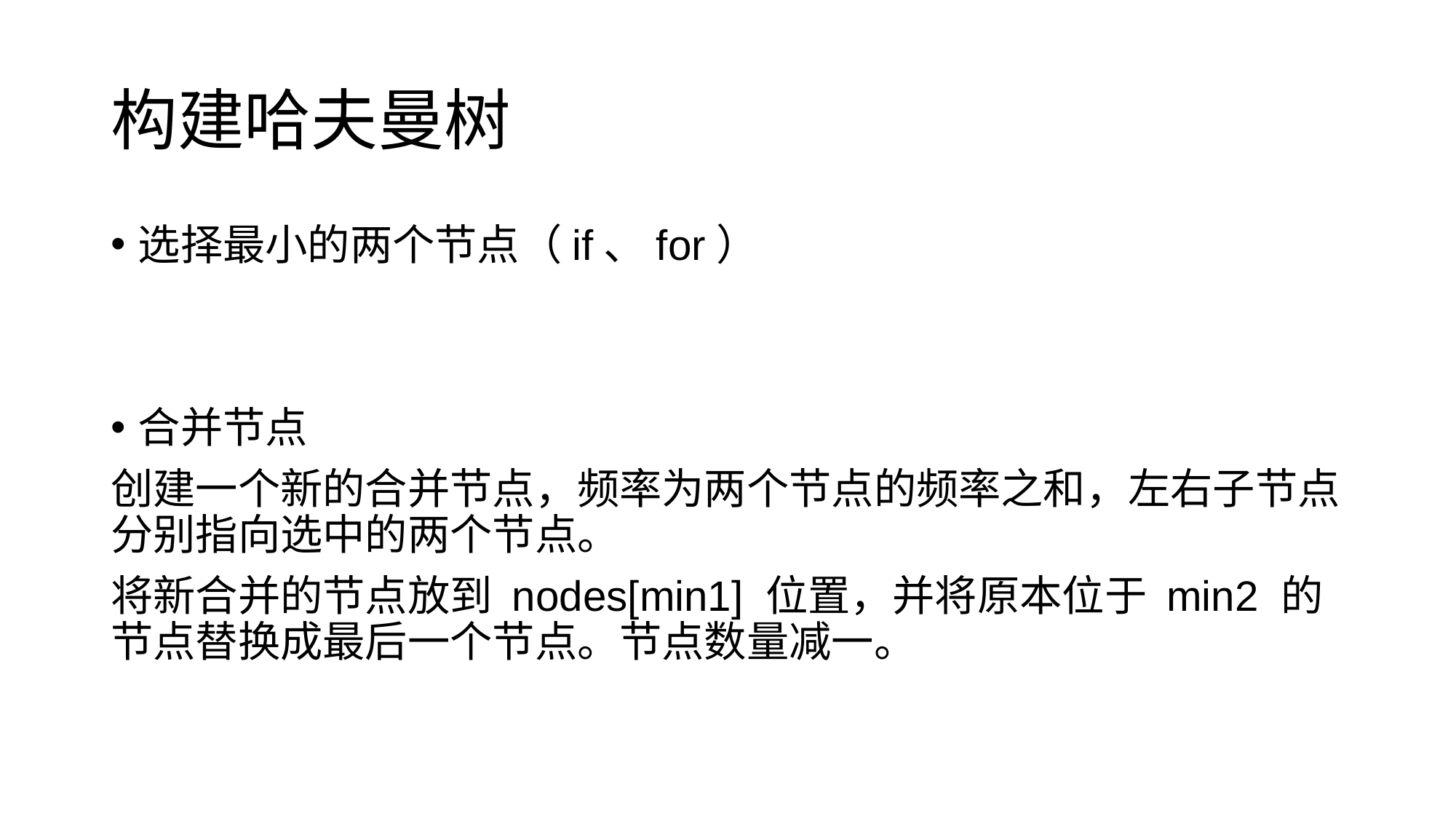

# 构建哈夫曼树
选择最小的两个节点（if、for）

合并节点
创建一个新的合并节点，频率为两个节点的频率之和，左右子节点分别指向选中的两个节点。
将新合并的节点放到 nodes[min1] 位置，并将原本位于 min2 的节点替换成最后一个节点。节点数量减一。